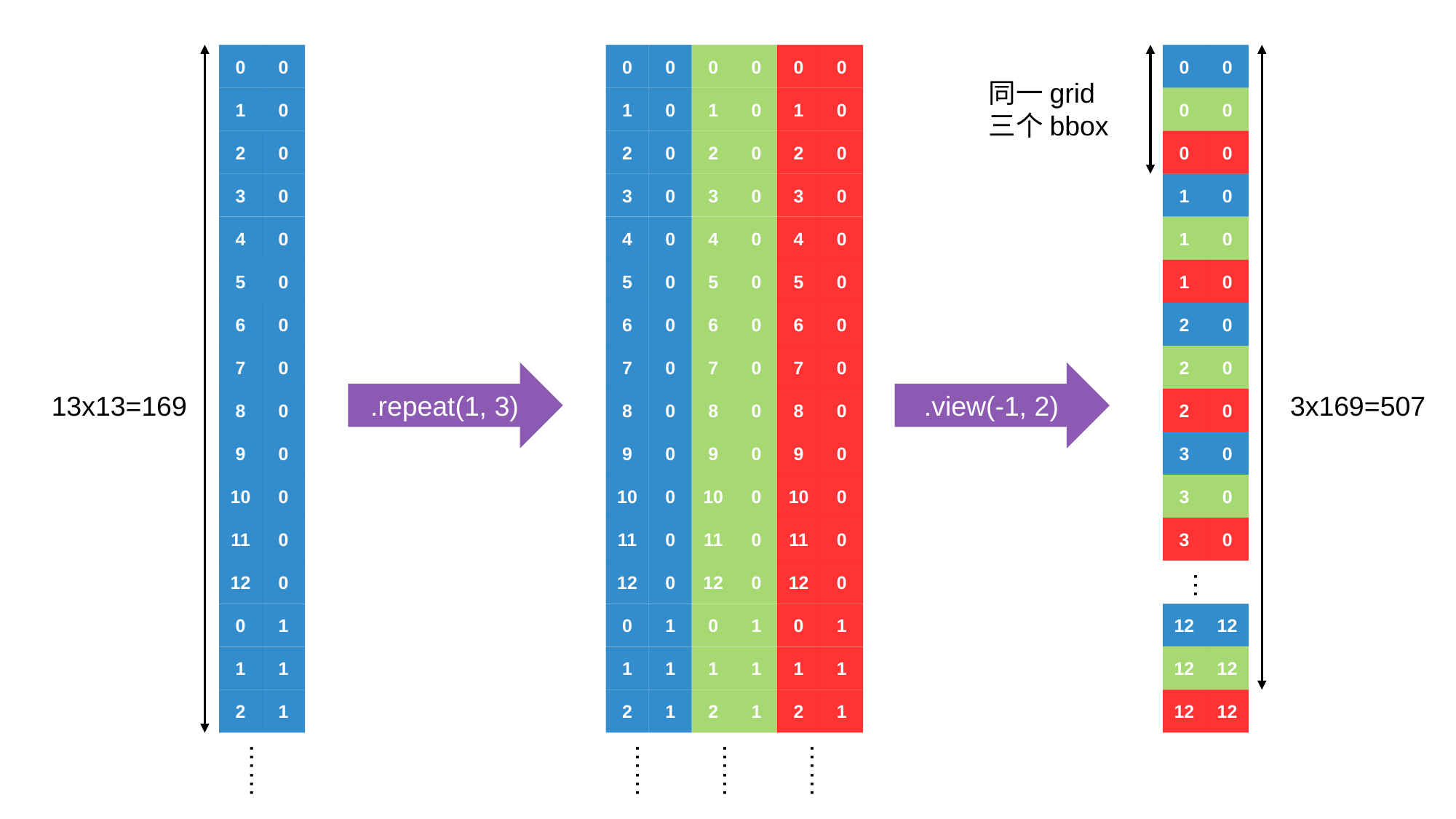

0
0
1
0
2
0
3
0
4
0
5
0
6
0
7
0
8
0
9
0
10
0
11
0
12
0
0
1
1
1
2
1
0
0
1
0
2
0
3
0
4
0
5
0
6
0
7
0
8
0
9
0
10
0
11
0
12
0
0
1
1
1
2
1
0
0
1
0
2
0
3
0
4
0
5
0
6
0
7
0
8
0
9
0
10
0
11
0
12
0
0
1
1
1
2
1
0
0
1
0
2
0
3
0
4
0
5
0
6
0
7
0
8
0
9
0
10
0
11
0
12
0
0
1
1
1
2
1
0
0
同一grid
三个bbox
0
0
0
0
1
0
1
0
1
0
2
0
2
0
.repeat(1, 3)
.view(-1, 2)
13x13=169
3x169=507
2
0
3
0
3
0
3
0
12
12
…
12
12
12
12
……
……
……
……